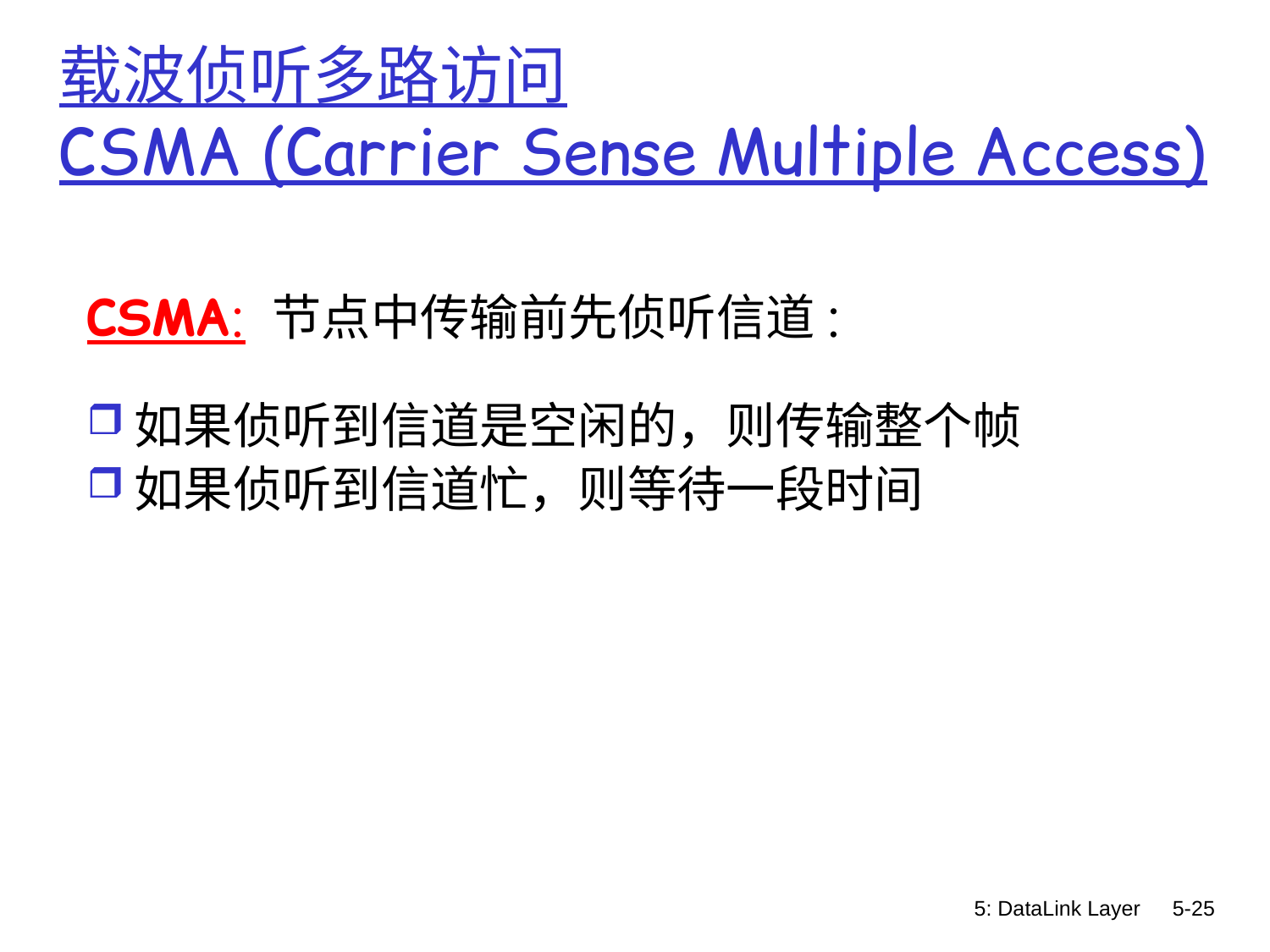

# 载波侦听多路访问 CSMA (Carrier Sense Multiple Access)
CSMA: 节点中传输前先侦听信道:

如果侦听到信道是空闲的，则传输整个帧
如果侦听到信道忙，则等待一段时间
5: DataLink Layer
5-25